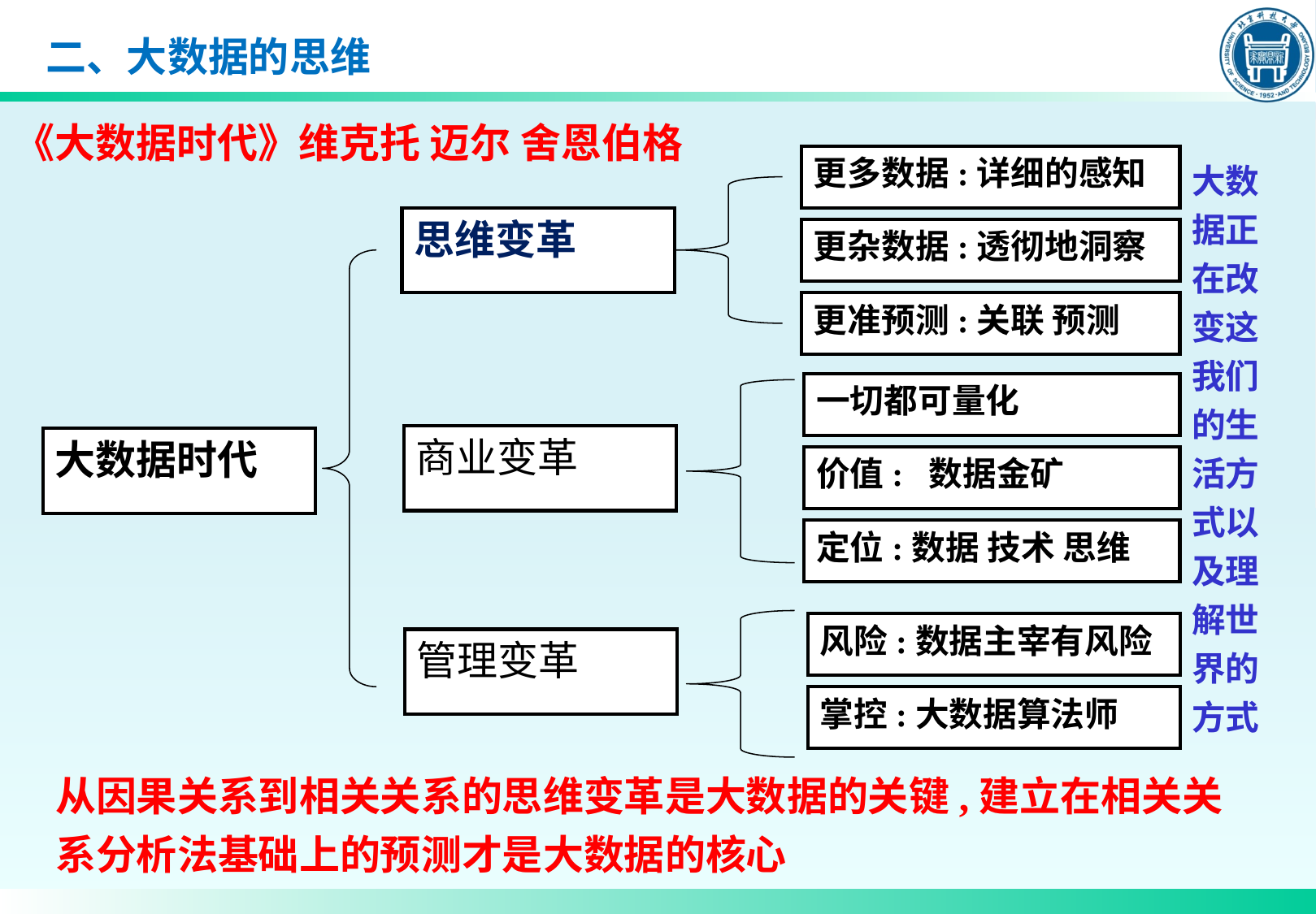

二、大数据的思维

《大数据时代》维克托 迈尔 舍恩伯格
更多数据:详细的感知
大数据正在改变这我们的生活方式以及理解世界的方式

思维变革
更杂数据:透彻地洞察

更准预测:关联 预测
一切都可量化

商业变革
大数据时代
价值:  数据金矿
定位:数据 技术 思维

风险:数据主宰有风险
管理变革
掌控:大数据算法师
从因果关系到相关关系的思维变革是大数据的关键,建立在相关关系分析法基础上的预测才是大数据的核心